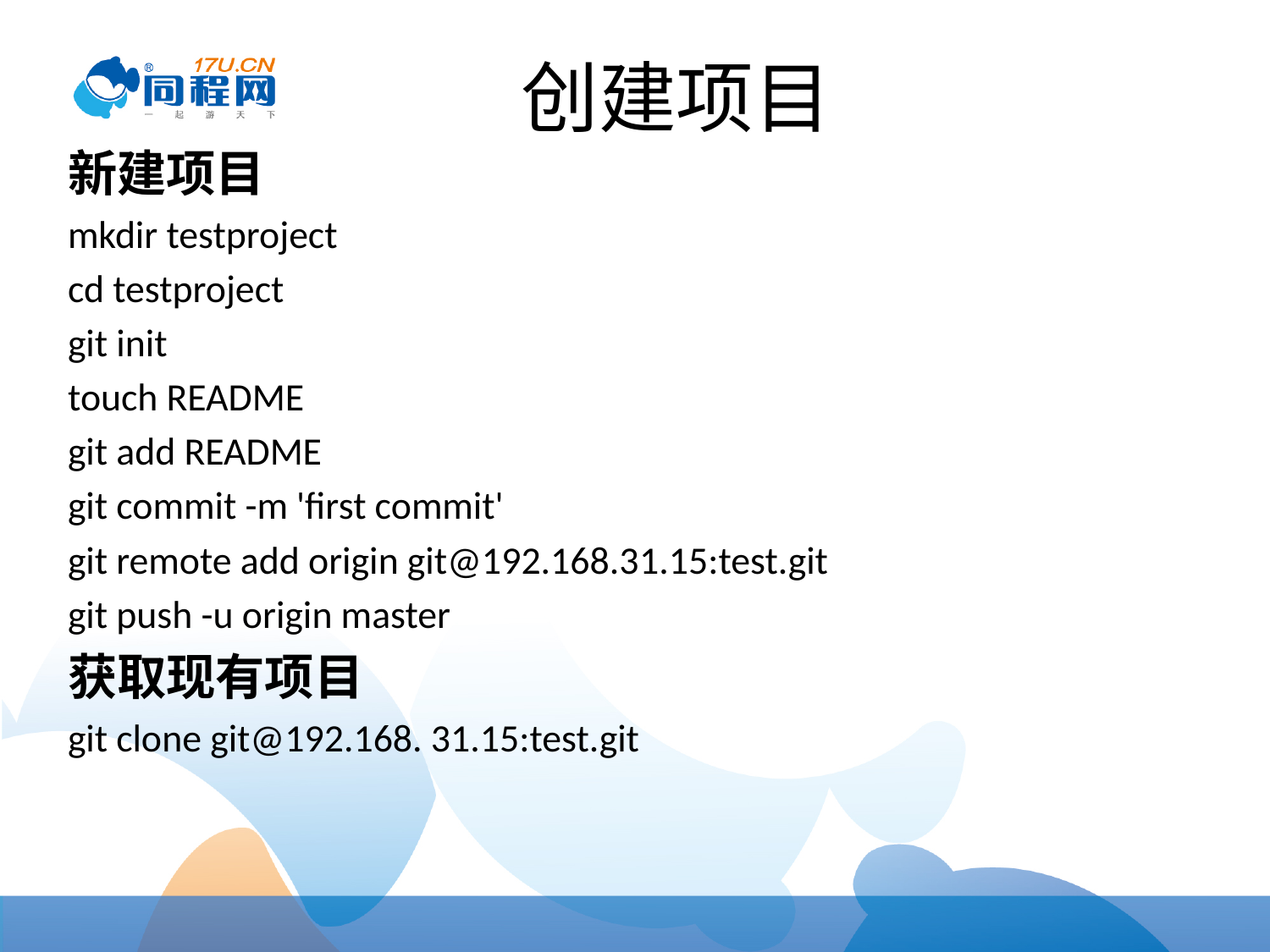

# 创建项目
新建项目
mkdir testproject
cd testproject
git init
touch README
git add README
git commit -m 'first commit'
git remote add origin git@192.168.31.15:test.git
git push -u origin master
获取现有项目
git clone git@192.168. 31.15:test.git